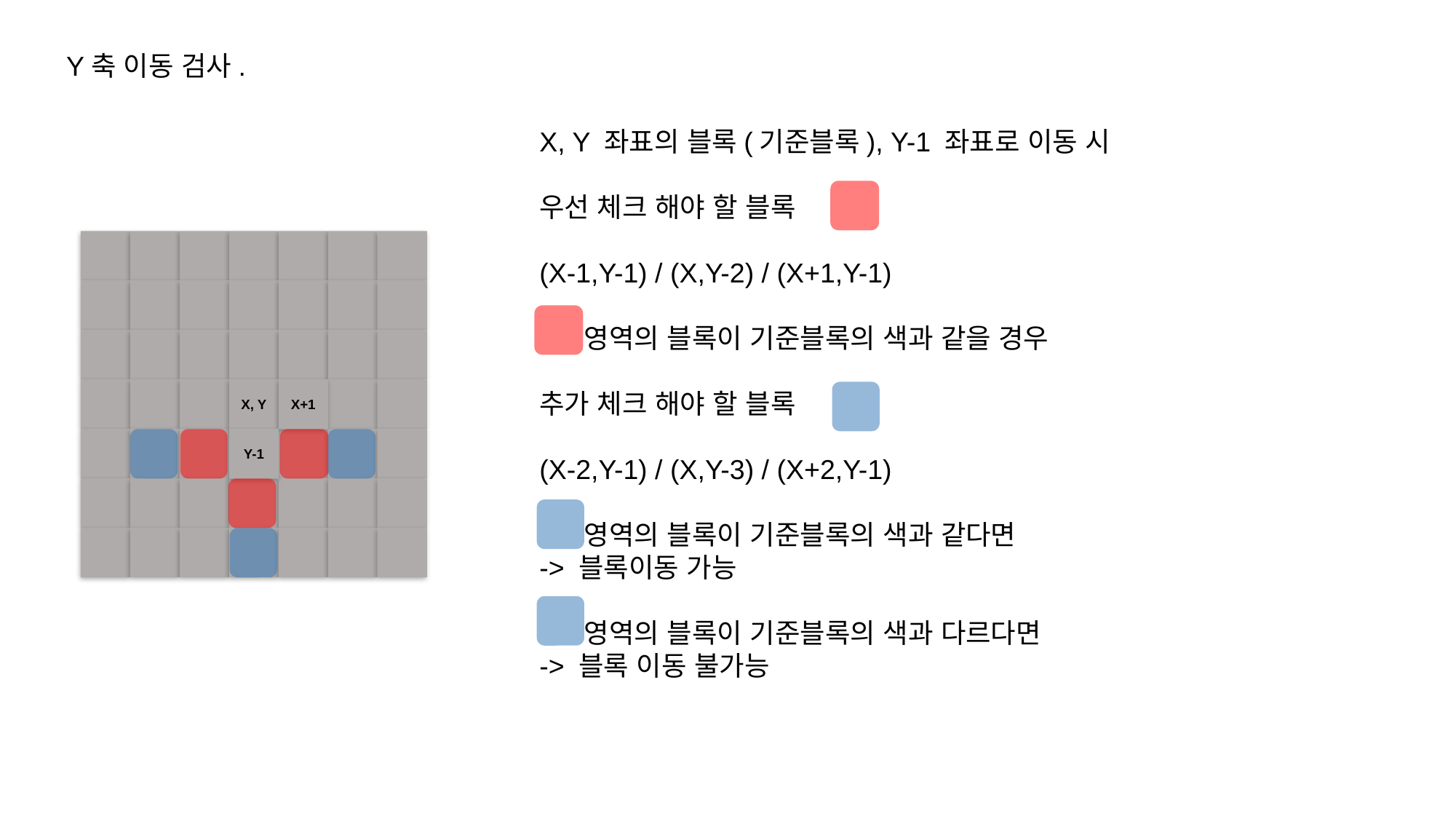

Y축 이동 검사.
X, Y 좌표의 블록(기준블록), Y-1 좌표로 이동 시

우선 체크 해야 할 블록

(X-1,Y-1) / (X,Y-2) / (X+1,Y-1)

     영역의 블록이 기준블록의 색과 같을 경우

추가 체크 해야 할 블록

(X-2,Y-1) / (X,Y-3) / (X+2,Y-1)

     영역의 블록이 기준블록의 색과 같다면
-> 블록이동 가능

     영역의 블록이 기준블록의 색과 다르다면
-> 블록 이동 불가능

X, Y
X+1

Y-1